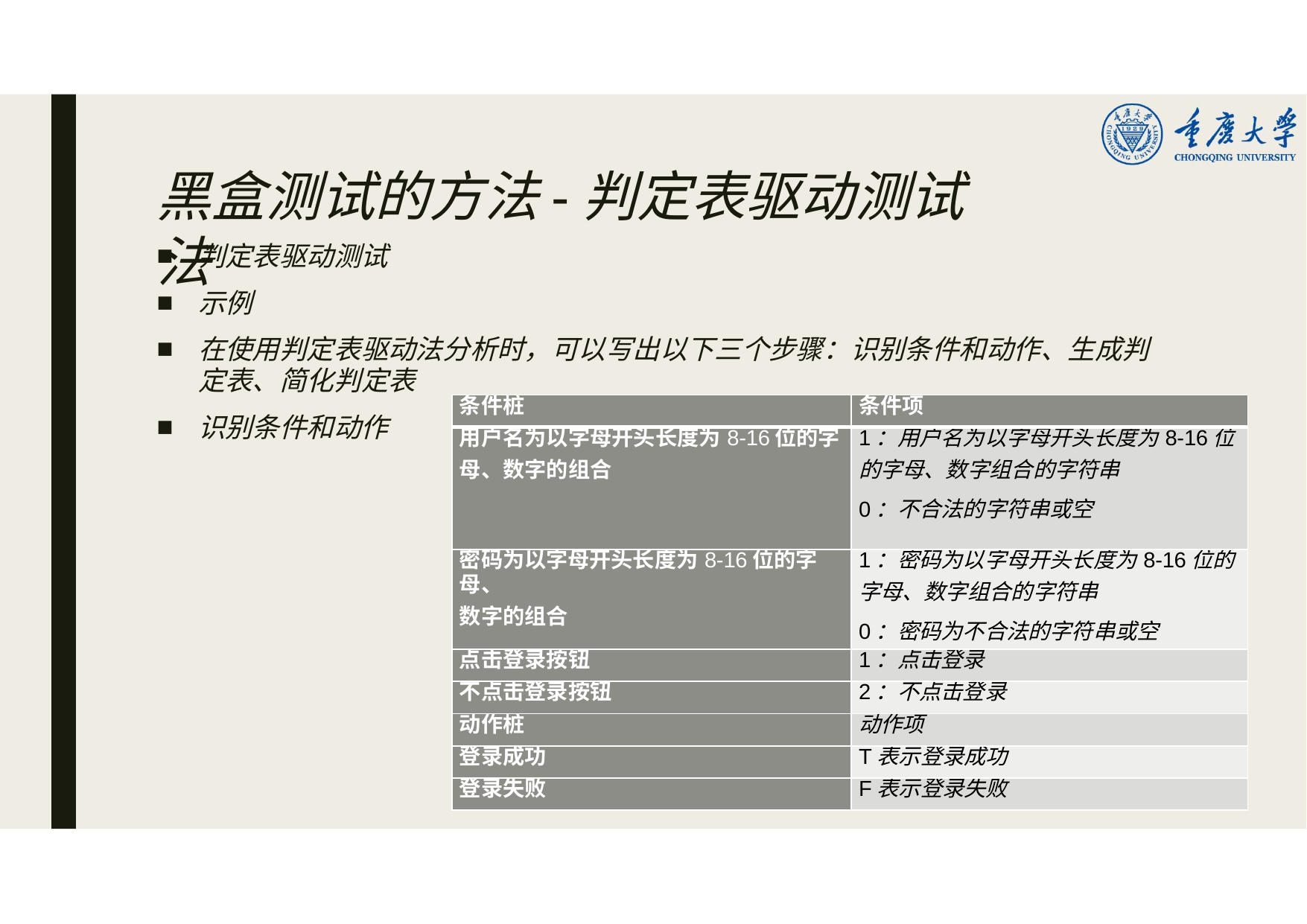

# 黑盒测试的方法-判定表驱动测试法
判定表驱动测试
示例
在使用判定表驱动法分析时，可以写出以下三个步骤：识别条件和动作、生成判
定表、简化判定表
识别条件和动作
| 条件桩 | 条件项 |
| --- | --- |
| 用户名为以字母开头长度为8-16位的字 母、数字的组合 | 1：用户名为以字母开头长度为8-16位 的字母、数字组合的字符串 0：不合法的字符串或空 |
| 密码为以字母开头长度为8-16位的字母、 数字的组合 | 1：密码为以字母开头长度为8-16位的 字母、数字组合的字符串 0：密码为不合法的字符串或空 |
| 点击登录按钮 | 1：点击登录 |
| 不点击登录按钮 | 2：不点击登录 |
| 动作桩 | 动作项 |
| 登录成功 | T表示登录成功 |
| 登录失败 | F表示登录失败 |